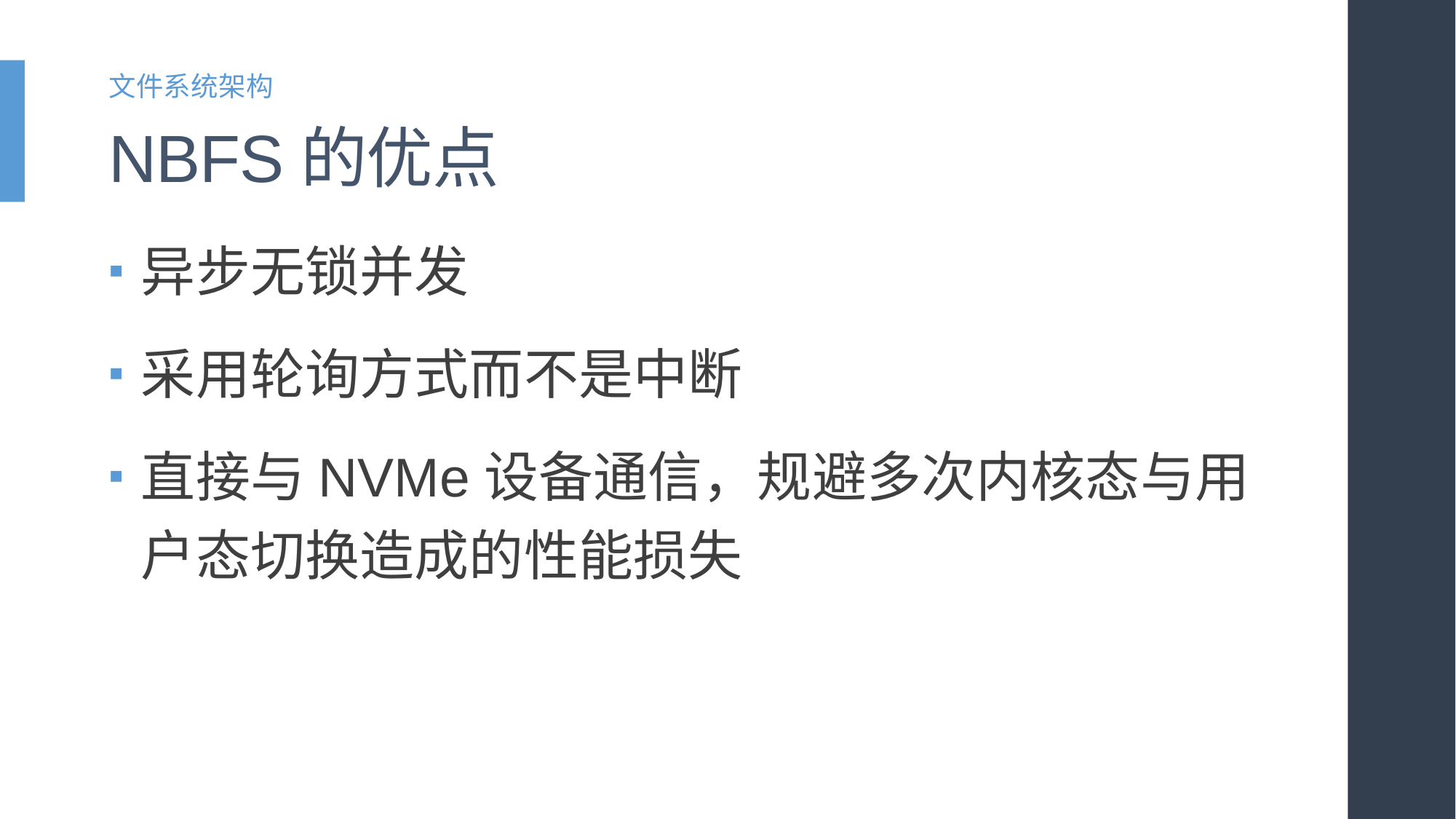

文件系统架构
# NBFS的优点
异步无锁并发
采用轮询方式而不是中断
直接与NVMe设备通信，规避多次内核态与用户态切换造成的性能损失